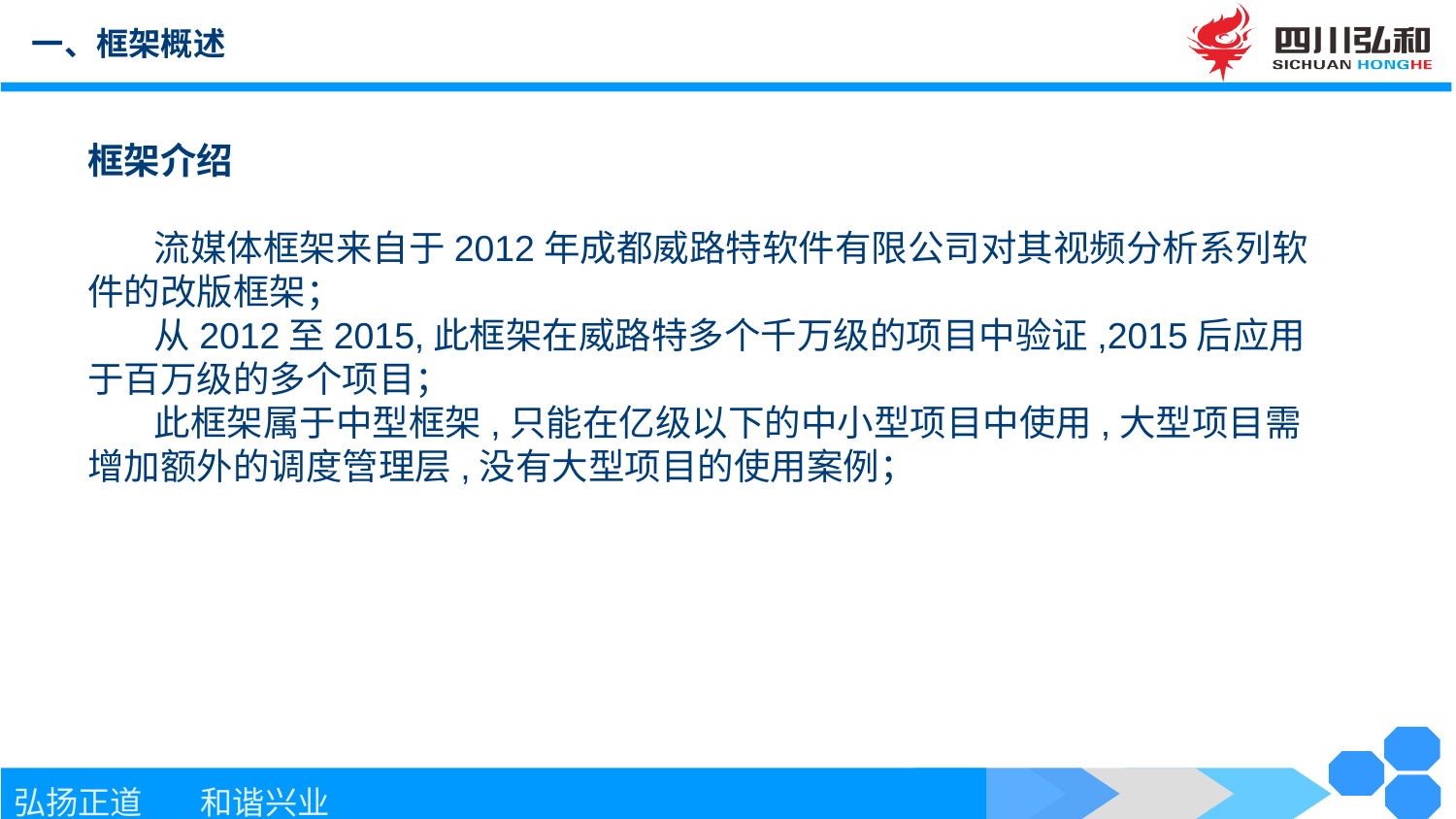

一、框架概述

框架介绍

       流媒体框架来自于2012年成都威路特软件有限公司对其视频分析系列软件的改版框架；
       从2012至2015,此框架在威路特多个千万级的项目中验证,2015后应用于百万级的多个项目；
       此框架属于中型框架,只能在亿级以下的中小型项目中使用,大型项目需增加额外的调度管理层,没有大型项目的使用案例；

二
Suitable for all category, Lorem Ipsum is not simply random text.